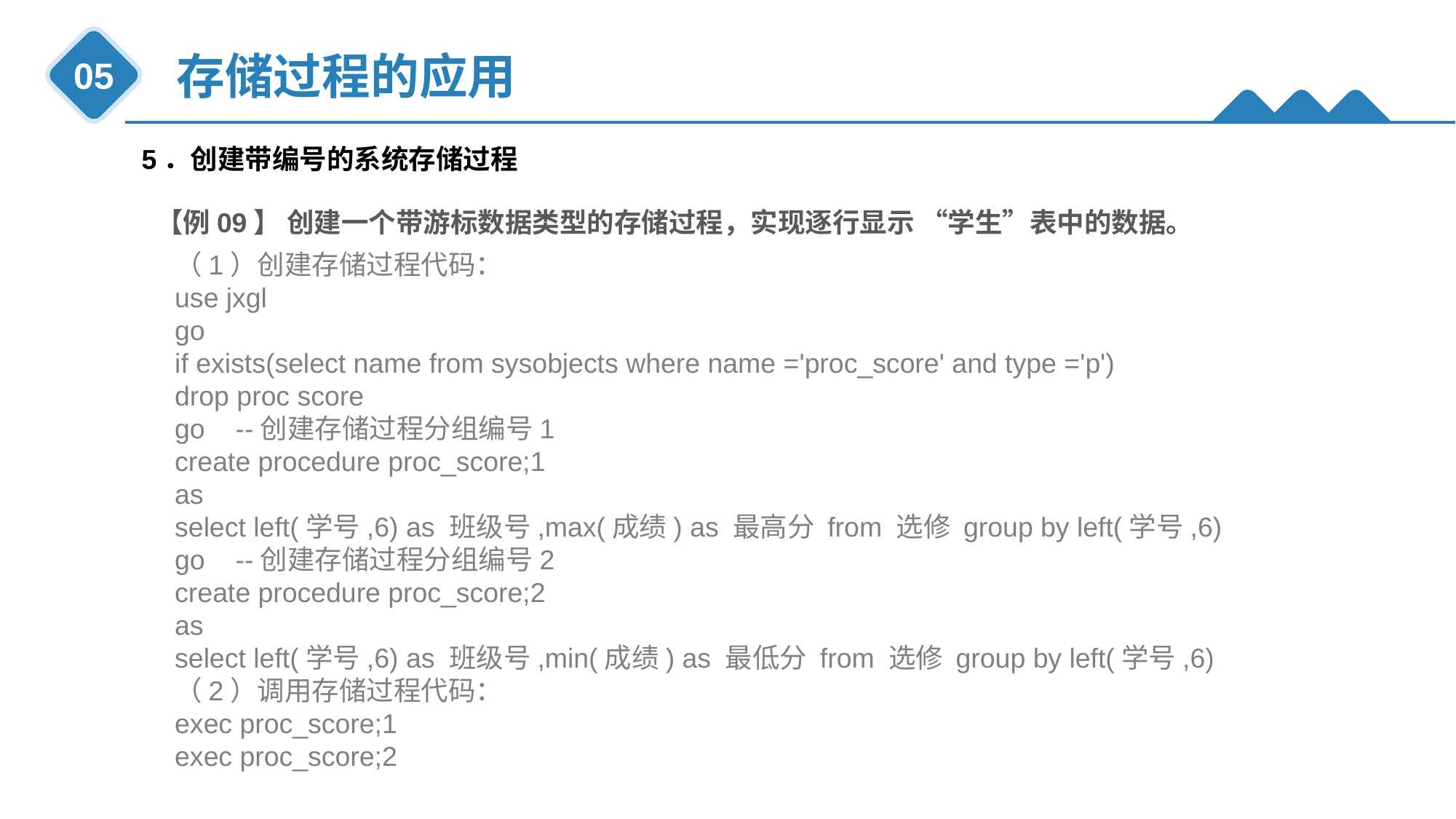

存储过程的应用
05

5．创建带编号的系统存储过程
【例09】 创建一个带游标数据类型的存储过程，实现逐行显示 “学生”表中的数据。
（1）创建存储过程代码：
use jxgl
go
if exists(select name from sysobjects where name ='proc_score' and type ='p')
drop proc score
go    --创建存储过程分组编号1
create procedure proc_score;1
as
select left(学号,6) as 班级号,max(成绩) as 最高分 from 选修 group by left(学号,6)
go    --创建存储过程分组编号2
create procedure proc_score;2
as
select left(学号,6) as 班级号,min(成绩) as 最低分 from 选修 group by left(学号,6)
（2）调用存储过程代码：
exec proc_score;1
exec proc_score;2